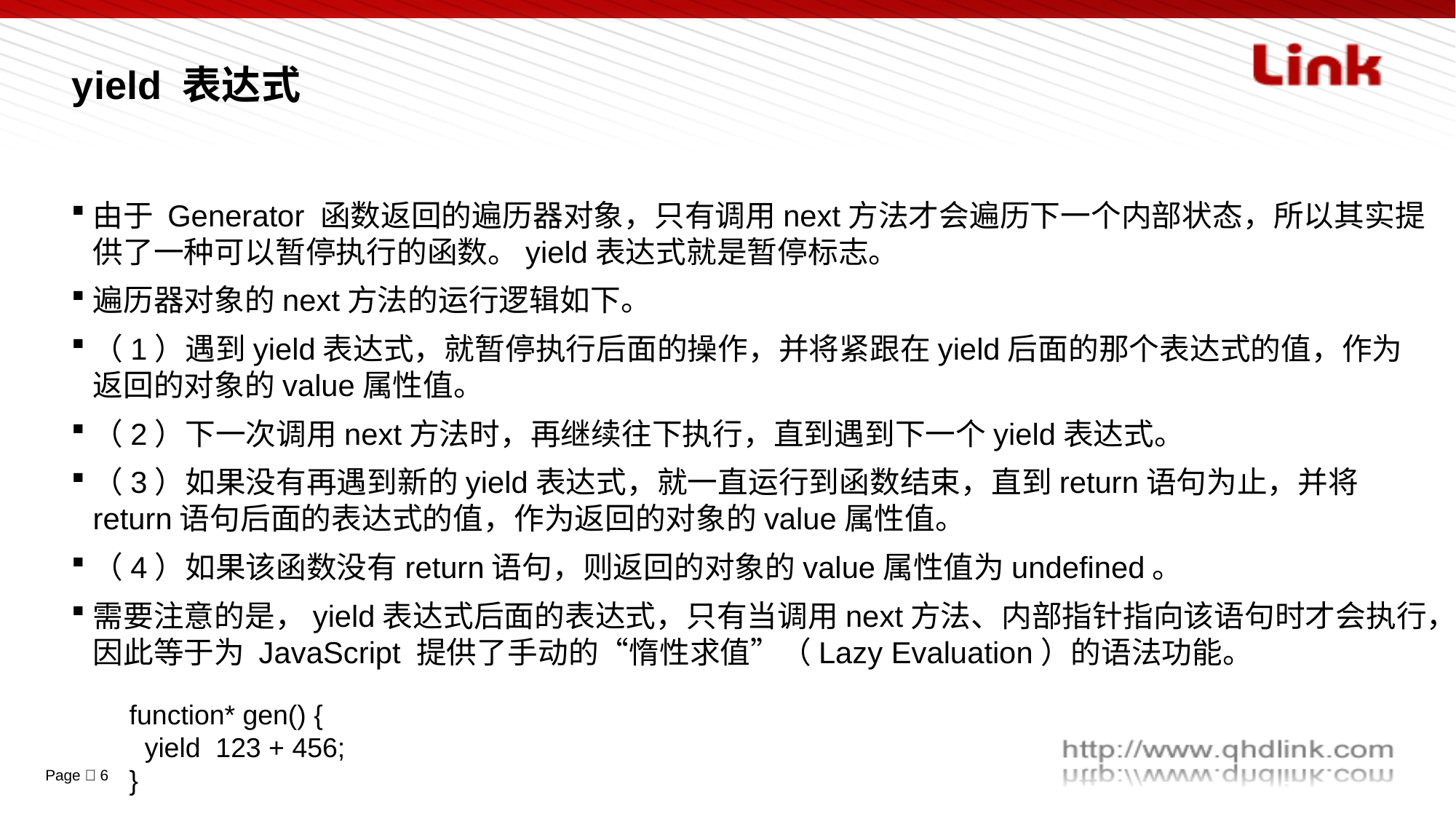

# yield 表达式
由于 Generator 函数返回的遍历器对象，只有调用next方法才会遍历下一个内部状态，所以其实提供了一种可以暂停执行的函数。yield表达式就是暂停标志。
遍历器对象的next方法的运行逻辑如下。
（1）遇到yield表达式，就暂停执行后面的操作，并将紧跟在yield后面的那个表达式的值，作为返回的对象的value属性值。
（2）下一次调用next方法时，再继续往下执行，直到遇到下一个yield表达式。
（3）如果没有再遇到新的yield表达式，就一直运行到函数结束，直到return语句为止，并将return语句后面的表达式的值，作为返回的对象的value属性值。
（4）如果该函数没有return语句，则返回的对象的value属性值为undefined。
需要注意的是，yield表达式后面的表达式，只有当调用next方法、内部指针指向该语句时才会执行，因此等于为 JavaScript 提供了手动的“惰性求值”（Lazy Evaluation）的语法功能。
function* gen() {
  yield  123 + 456;
}